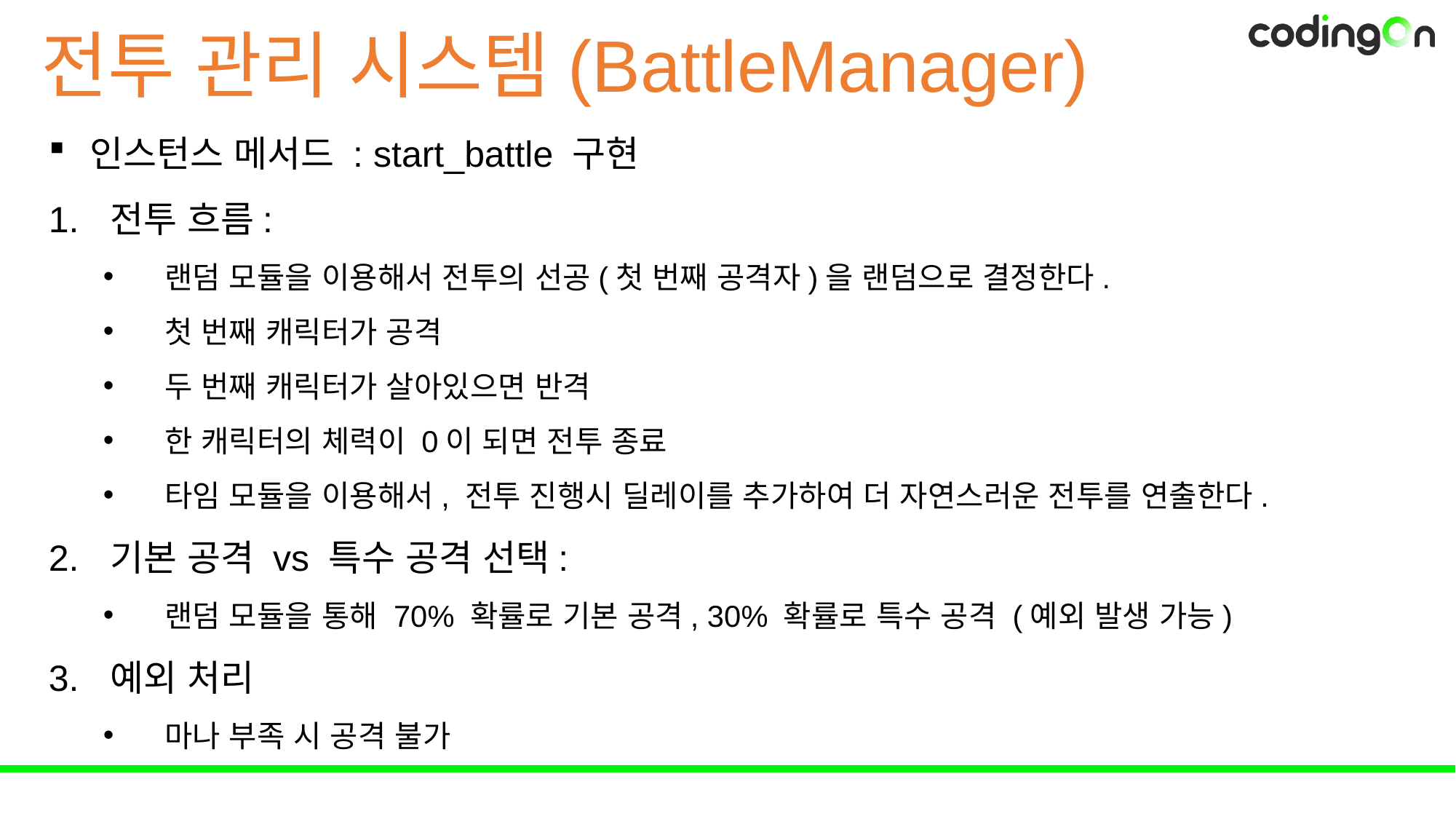

전투 관리 시스템(BattleManager)
인스턴스 메서드 : start_battle 구현
전투 흐름:
랜덤 모듈을 이용해서 전투의 선공(첫 번째 공격자)을 랜덤으로 결정한다.
첫 번째 캐릭터가 공격
두 번째 캐릭터가 살아있으면 반격
한 캐릭터의 체력이 0이 되면 전투 종료
타임 모듈을 이용해서, 전투 진행시 딜레이를 추가하여 더 자연스러운 전투를 연출한다.
기본 공격 vs 특수 공격 선택:
랜덤 모듈을 통해 70% 확률로 기본 공격, 30% 확률로 특수 공격 (예외 발생 가능)
예외 처리
마나 부족 시 공격 불가